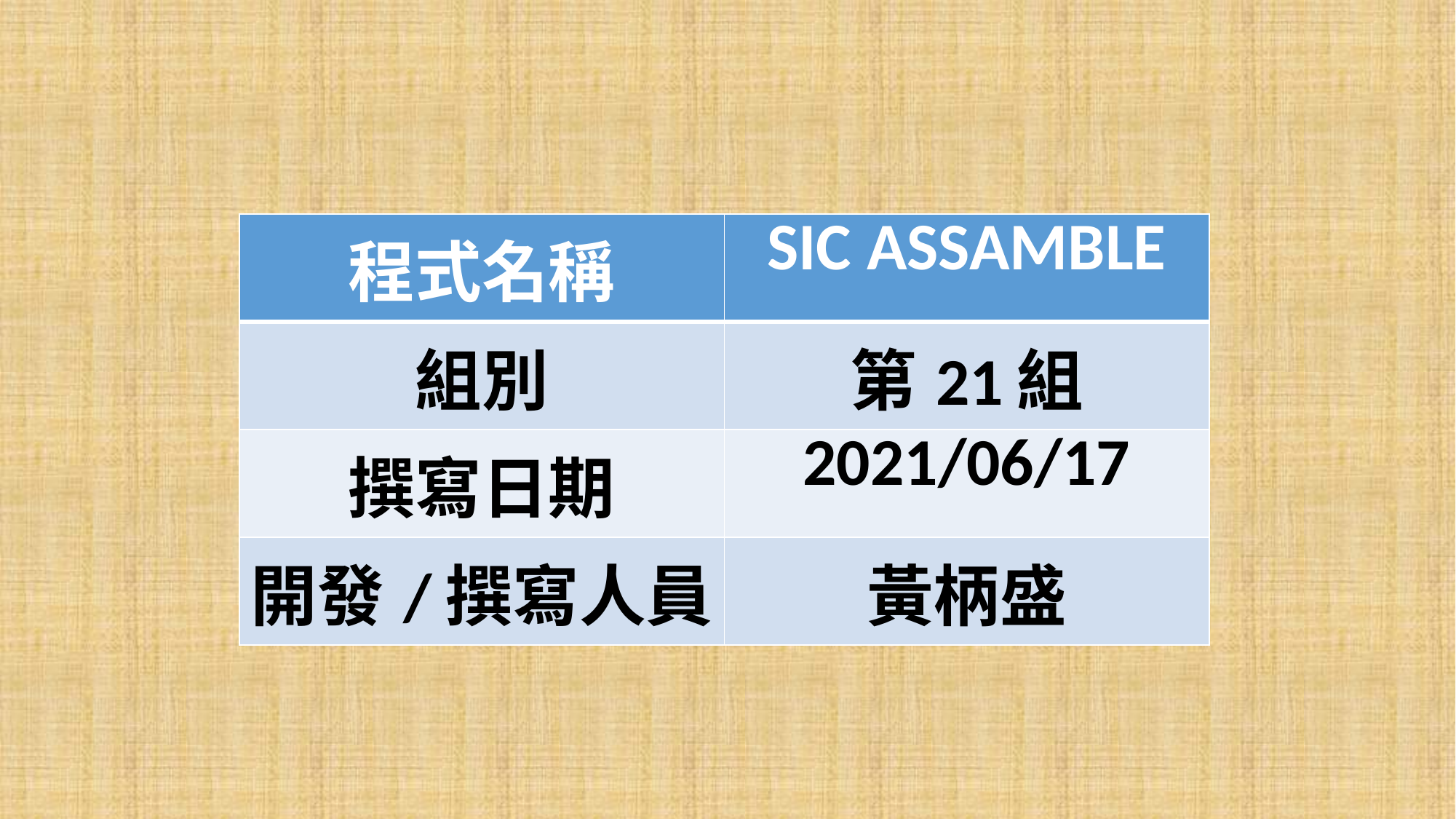

| 程式名稱 | SIC ASSAMBLE |
| --- | --- |
| 組別 | 第21組 |
| 撰寫日期 | 2021/06/17 |
| 開發/撰寫人員 | 黃柄盛 |